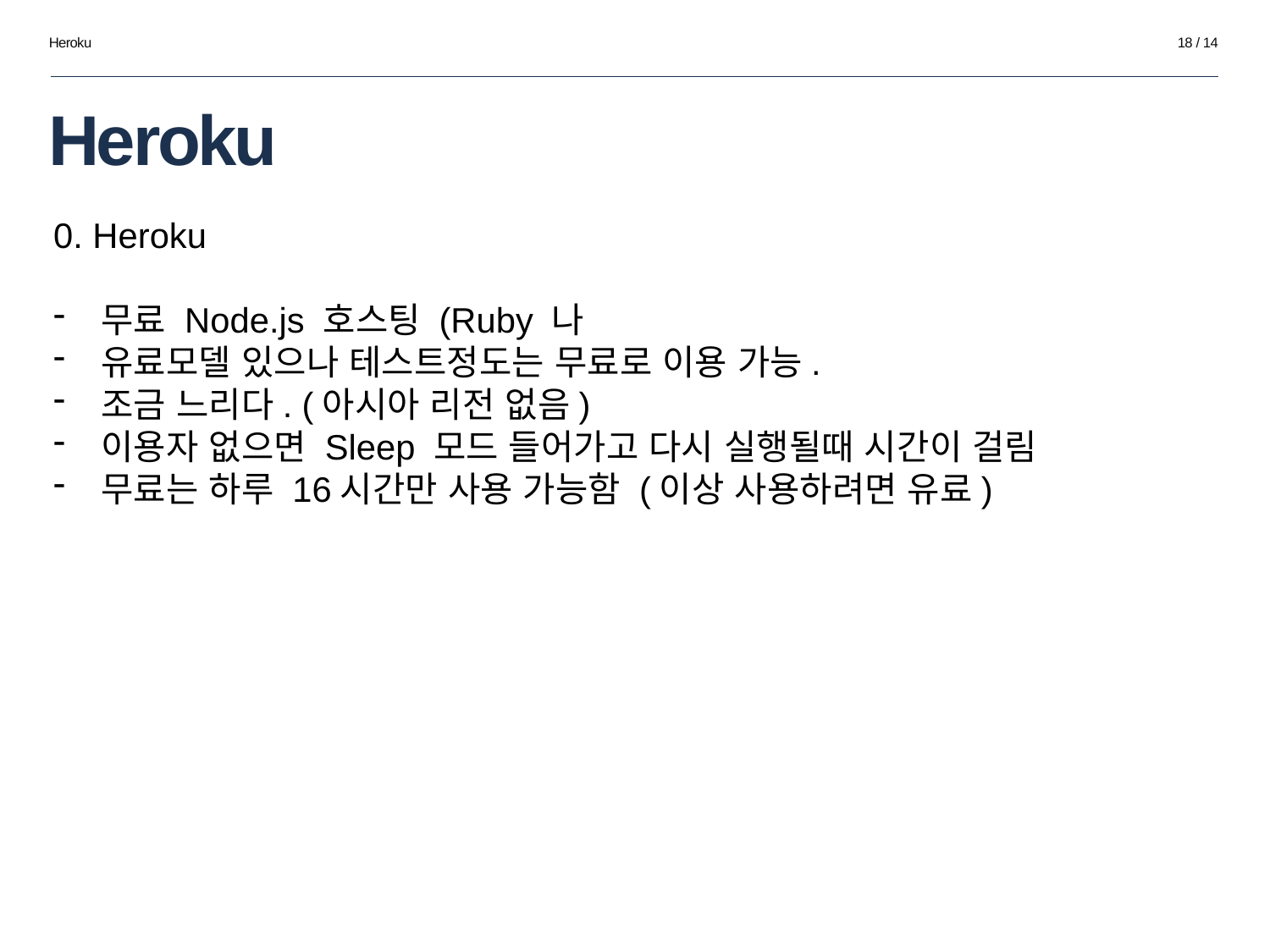

Heroku
18 / 14
# Heroku
0. Heroku

무료 Node.js 호스팅 (Ruby 나
유료모델 있으나 테스트정도는 무료로 이용 가능.
조금 느리다. (아시아 리전 없음)
이용자 없으면 Sleep 모드 들어가고 다시 실행될때 시간이 걸림
무료는 하루 16시간만 사용 가능함 (이상 사용하려면 유료)